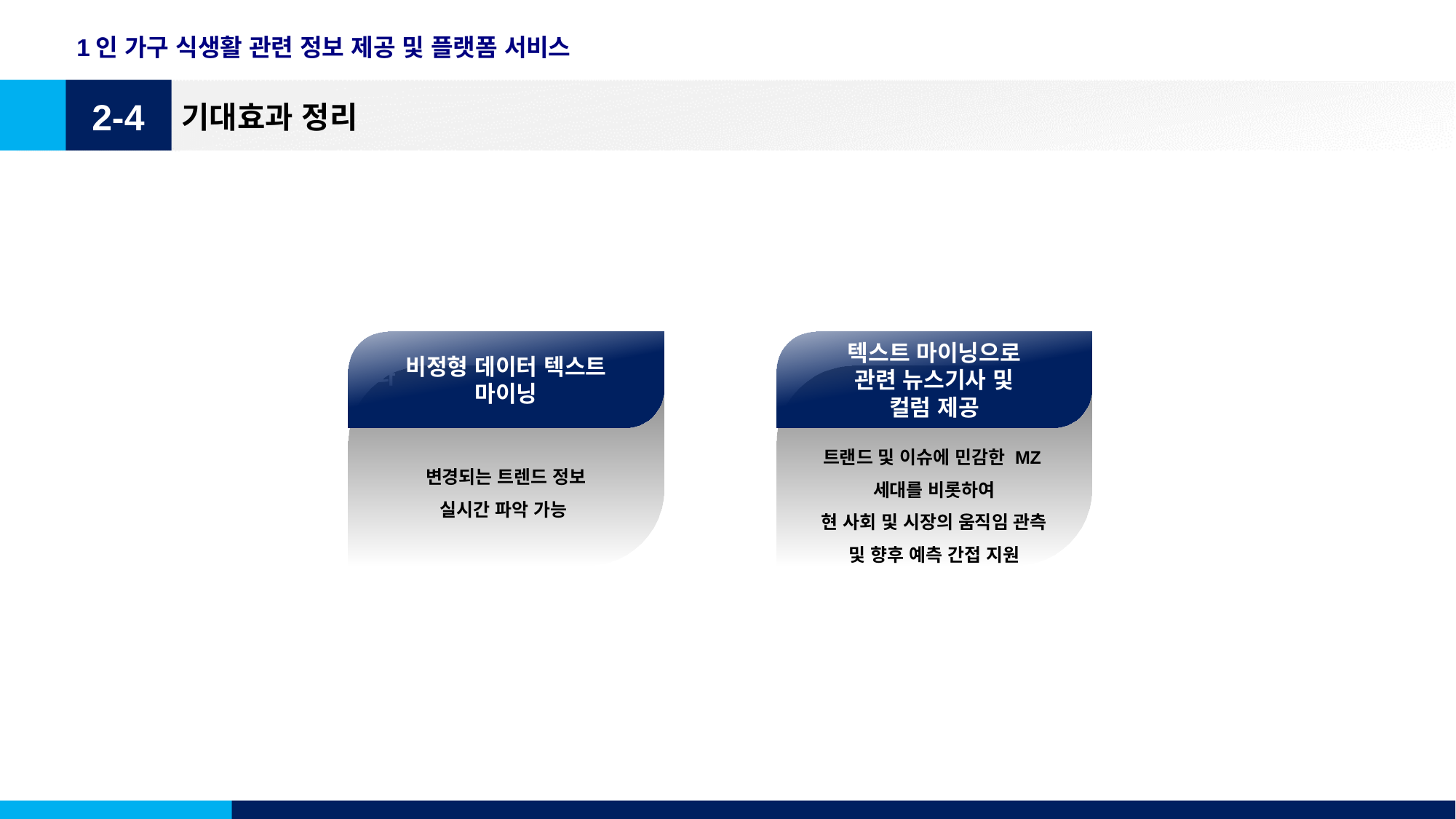

1인 가구 식생활 관련 정보 제공 및 플랫폼 서비스

2-4
기대효과 정리

텍스트 마이닝으로
관련 뉴스기사 및 컬럼 제공
정형 데이터 시각화
비정형 데이터 텍스트 마이닝

변경되는 트렌드 정보
실시간 파악 가능

트랜드 및 이슈에 민감한 MZ세대를 비롯하여
현 사회 및 시장의 움직임 관측
및 향후 예측 간접 지원